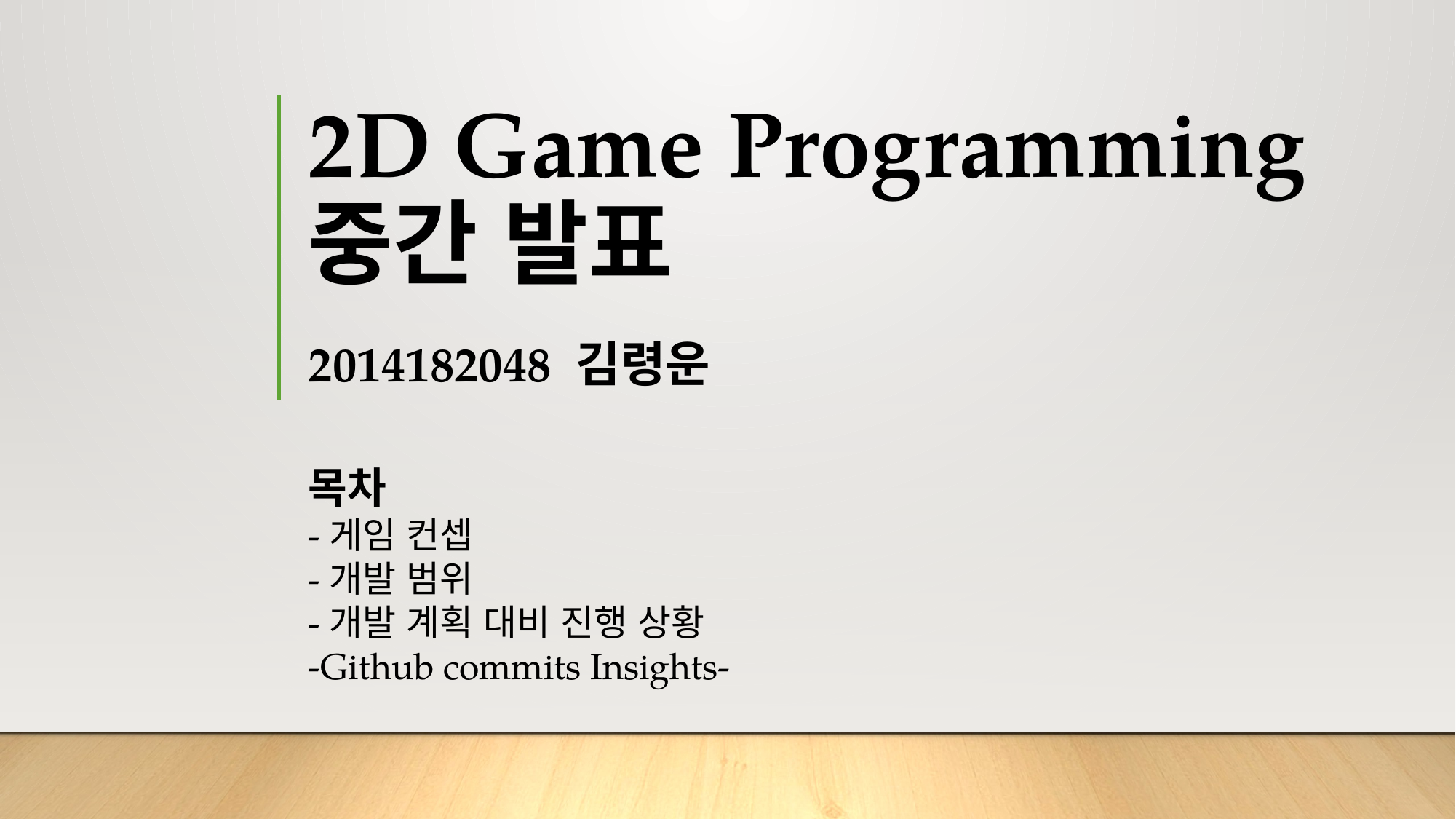

# 2D Game Programming 중간 발표
2014182048 김령운
목차
-게임 컨셉
-개발 범위
-개발 계획 대비 진행 상황
-Github commits Insights-